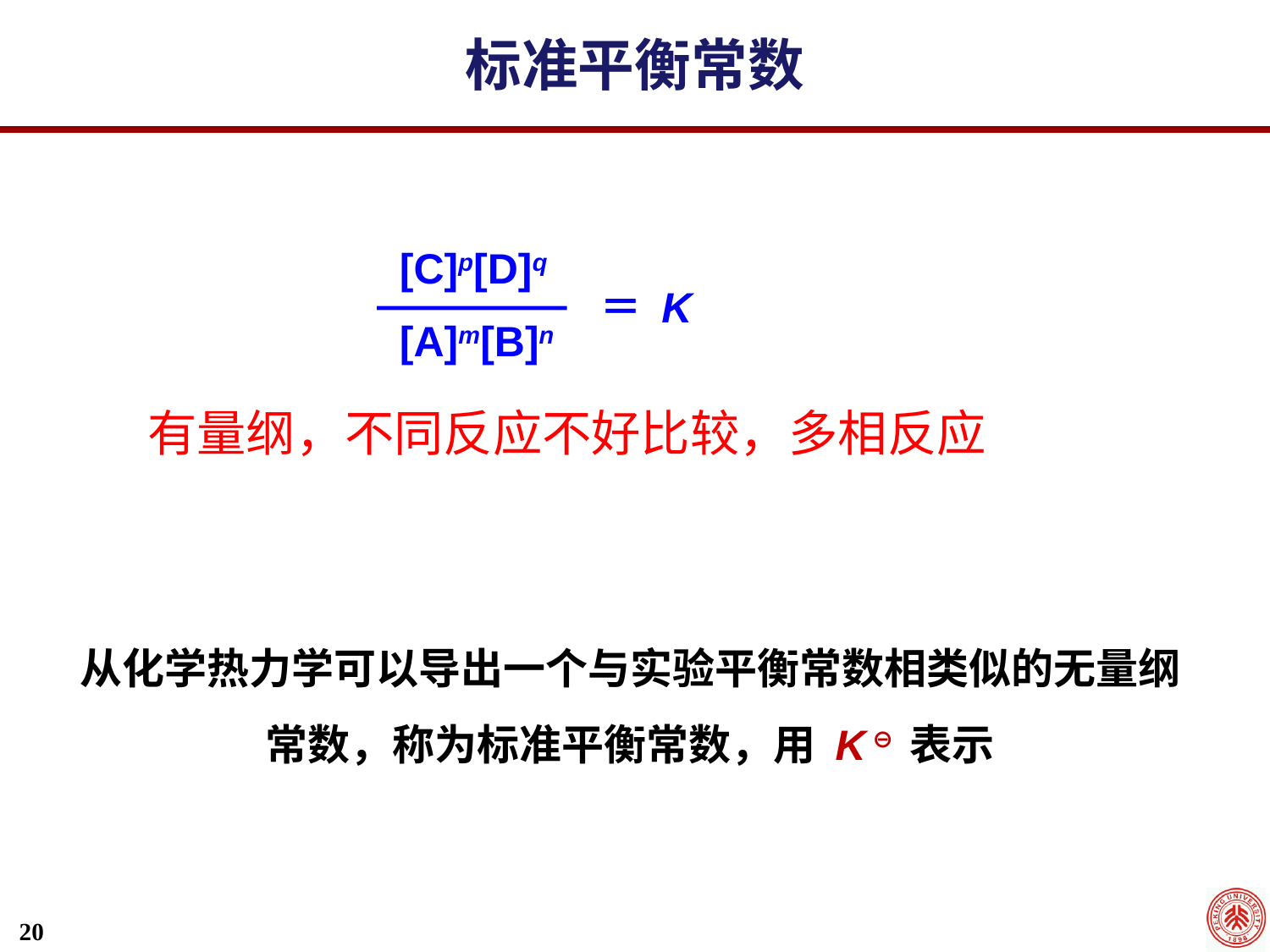

标准平衡常数

[C]p[D]q
＝ K

[A]m[B]n
有量纲，不同反应不好比较，多相反应
从化学热力学可以导出一个与实验平衡常数相类似的无量纲常数，称为标准平衡常数，用 K ⊖ 表示
20